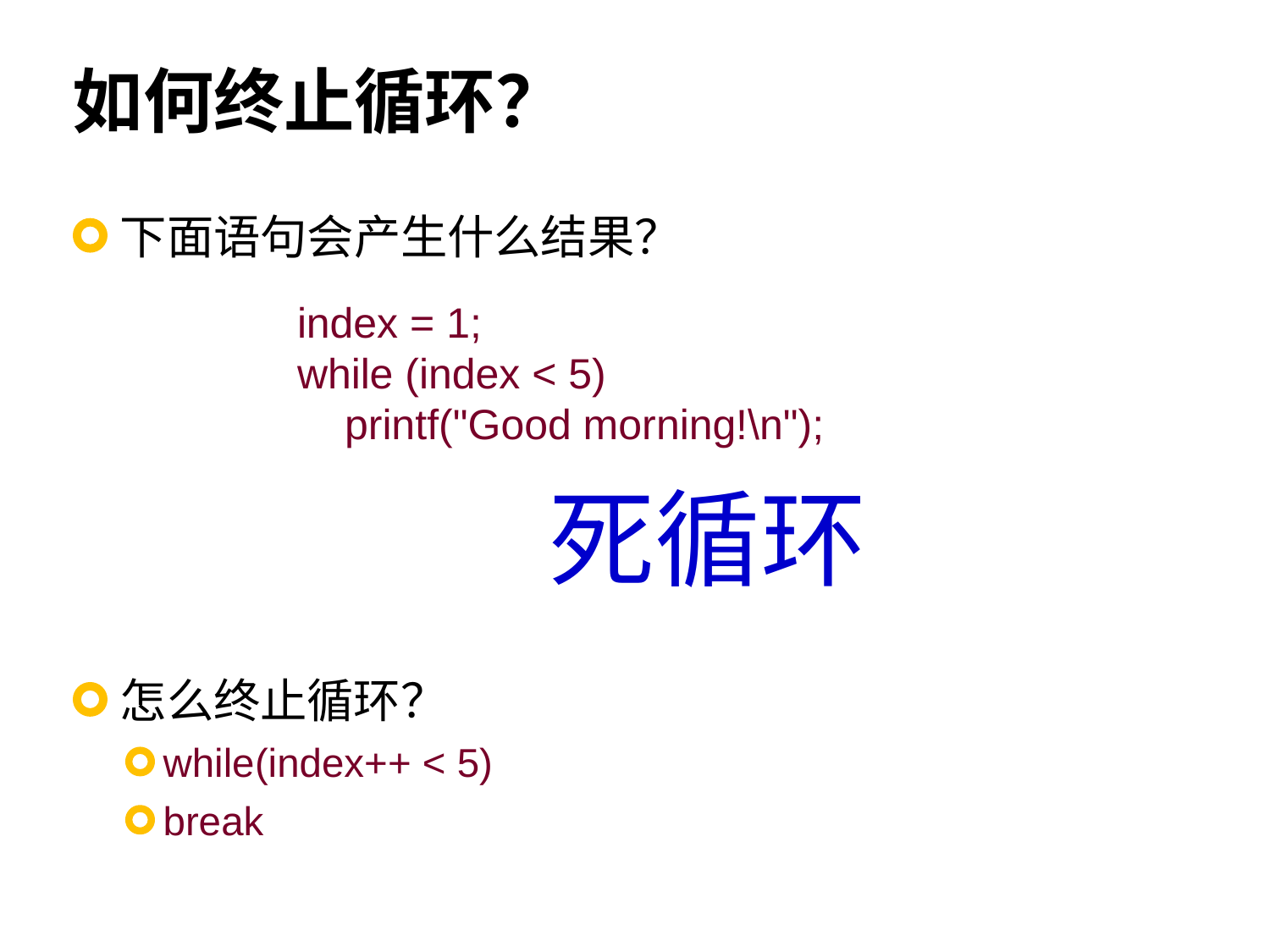

# 如何终止循环？
下面语句会产生什么结果？

怎么终止循环？
while(index++ < 5)
break
index = 1;
while (index < 5)
    printf("Good morning!\n");
死循环